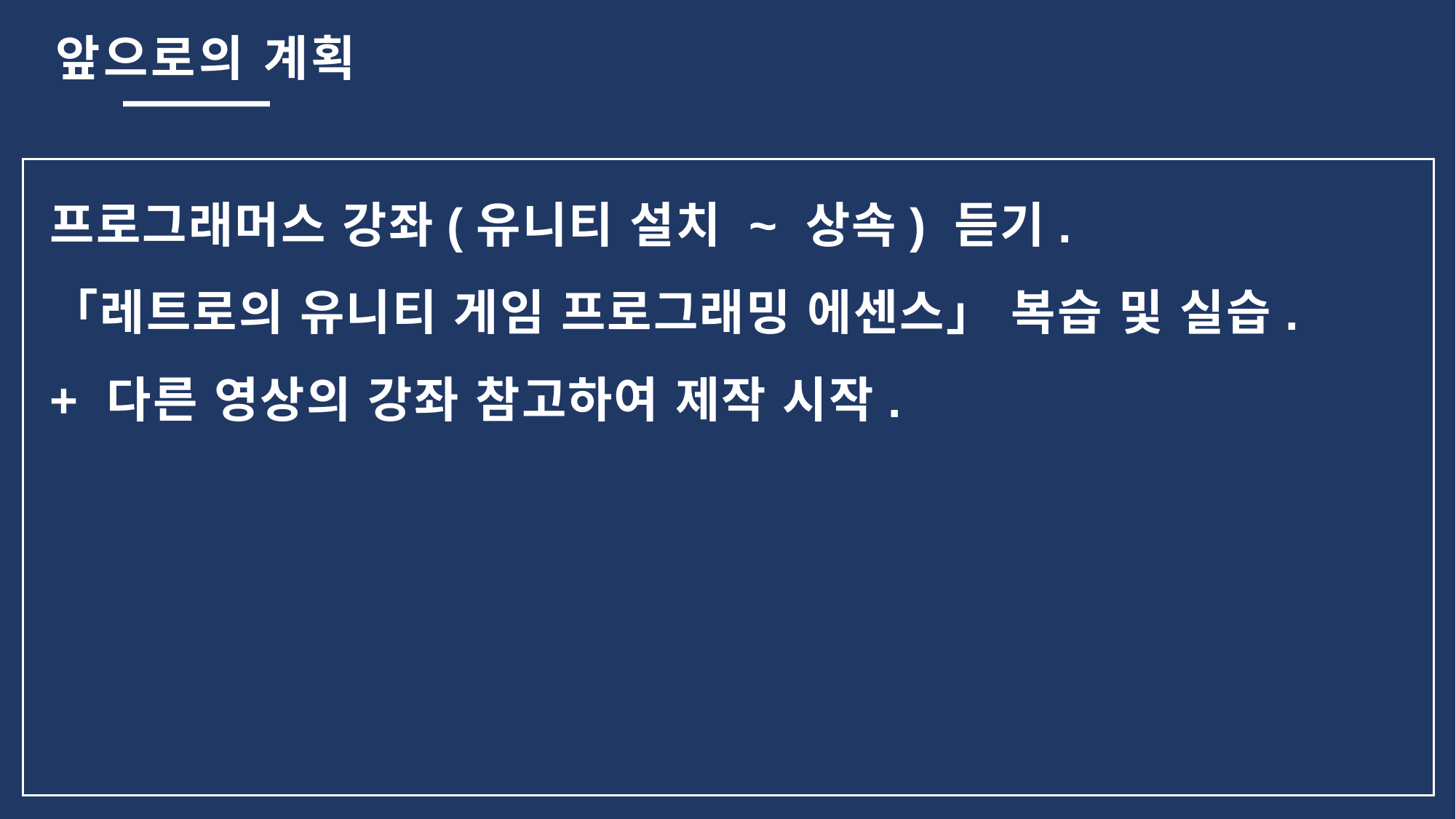

앞으로의 계획

프로그래머스 강좌(유니티 설치 ~ 상속) 듣기.
「레트로의 유니티 게임 프로그래밍 에센스」 복습 및 실습.
+ 다른 영상의 강좌 참고하여 제작 시작.